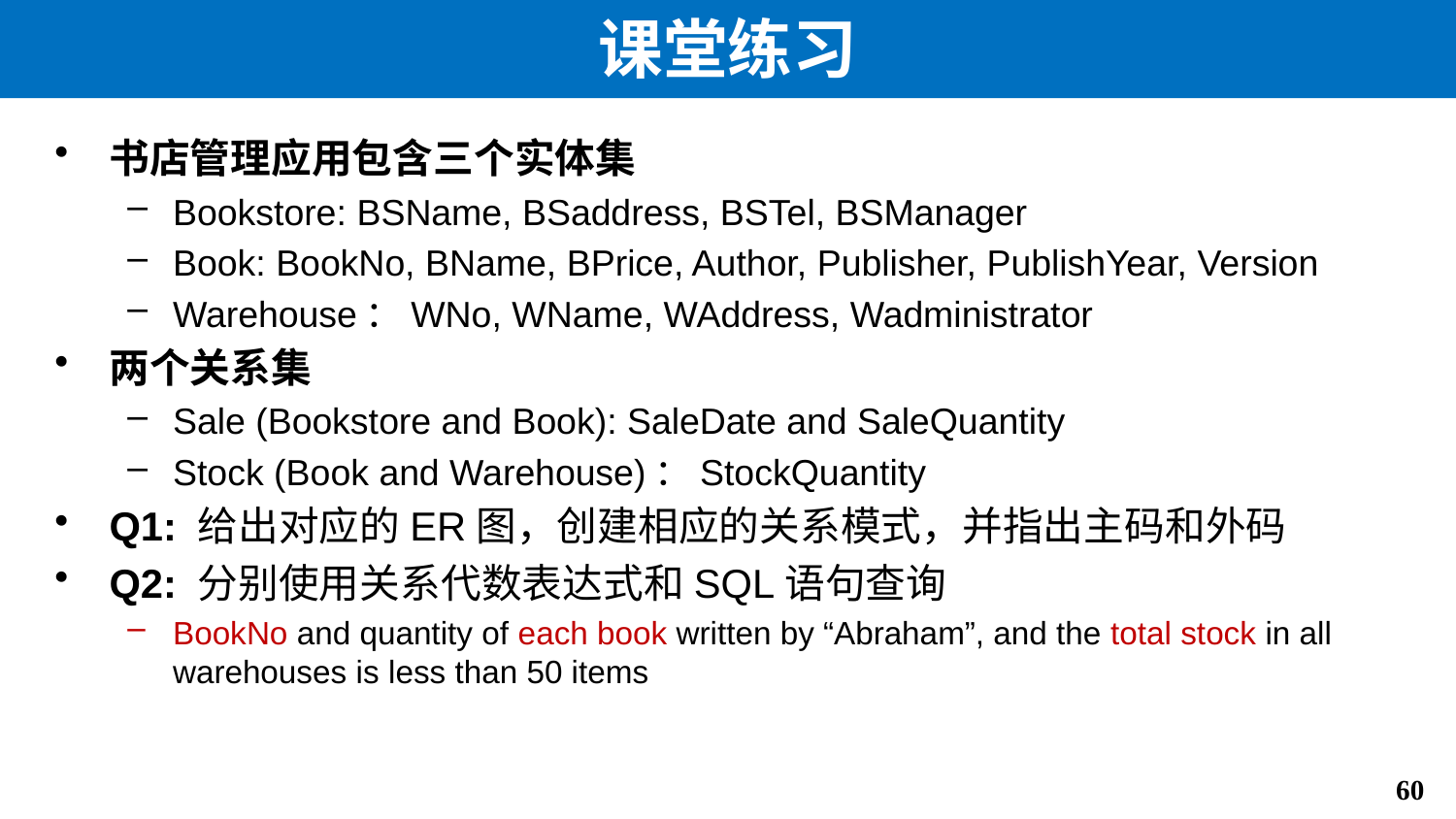

# 课堂练习
书店管理应用包含三个实体集
Bookstore: BSName, BSaddress, BSTel, BSManager
Book: BookNo, BName, BPrice, Author, Publisher, PublishYear, Version
Warehouse：WNo, WName, WAddress, Wadministrator
两个关系集
Sale (Bookstore and Book): SaleDate and SaleQuantity
Stock (Book and Warehouse)：StockQuantity
Q1: 给出对应的ER图，创建相应的关系模式，并指出主码和外码
Q2: 分别使用关系代数表达式和SQL语句查询
BookNo and quantity of each book written by “Abraham”, and the total stock in all warehouses is less than 50 items